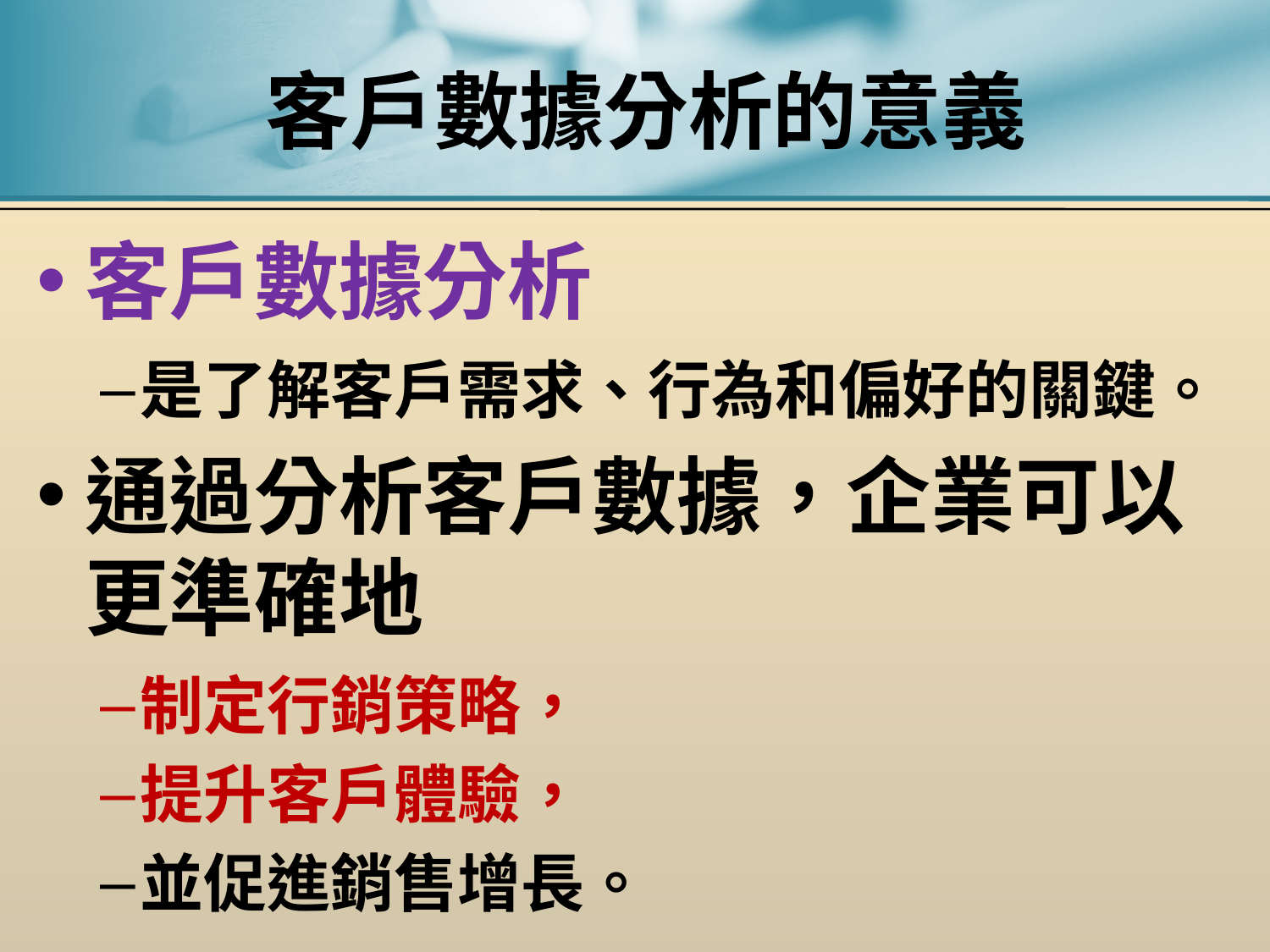

# 客戶數據分析的意義
客戶數據分析
是了解客戶需求、行為和偏好的關鍵。
通過分析客戶數據，企業可以更準確地
制定行銷策略，
提升客戶體驗，
並促進銷售增長。